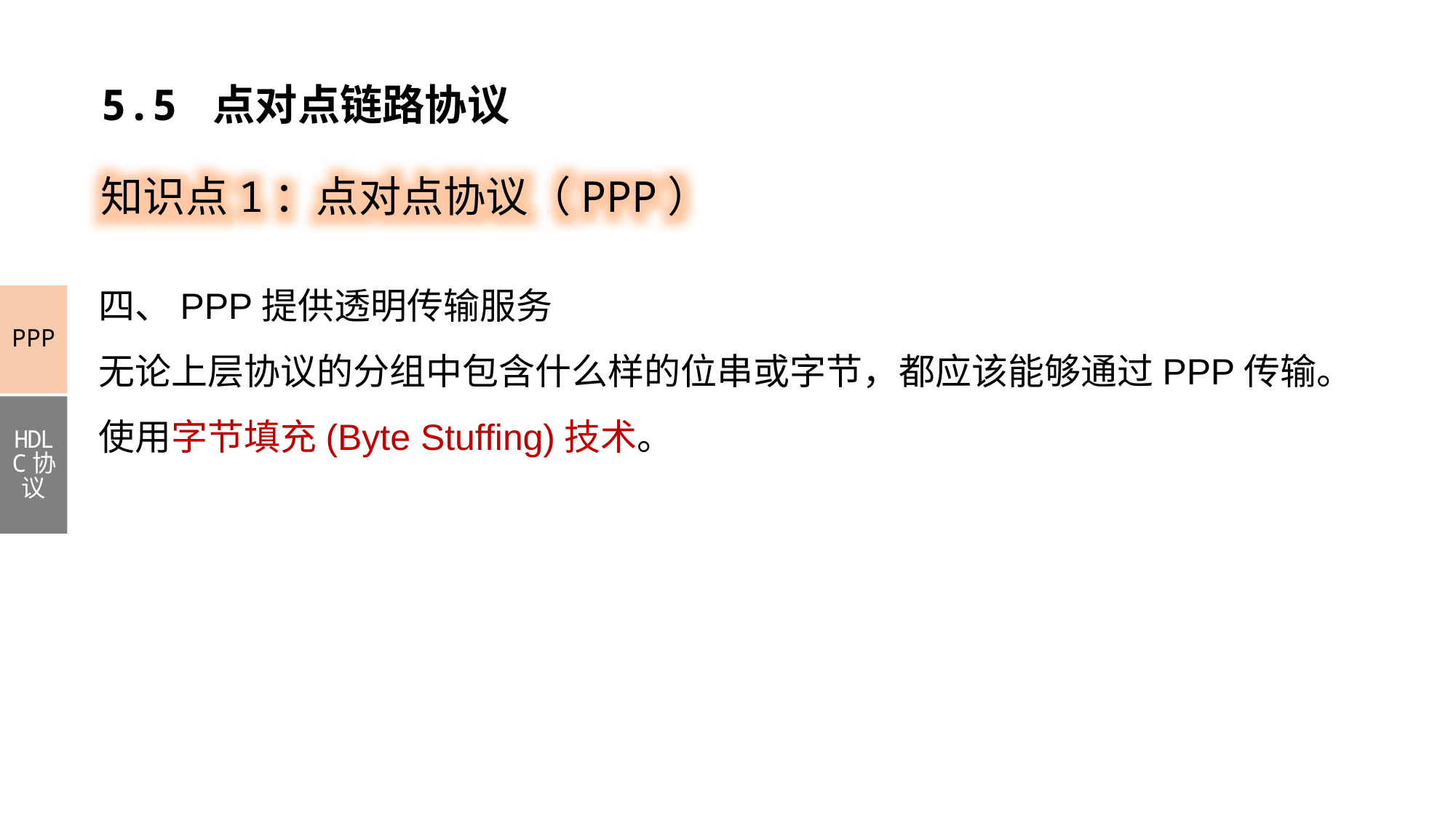

5.5 点对点链路协议
知识点1：点对点协议（PPP）
四、PPP提供透明传输服务
无论上层协议的分组中包含什么样的位串或字节，都应该能够通过PPP传输。
使用字节填充(Byte Stuffing)技术。
PPP
HDLC协议